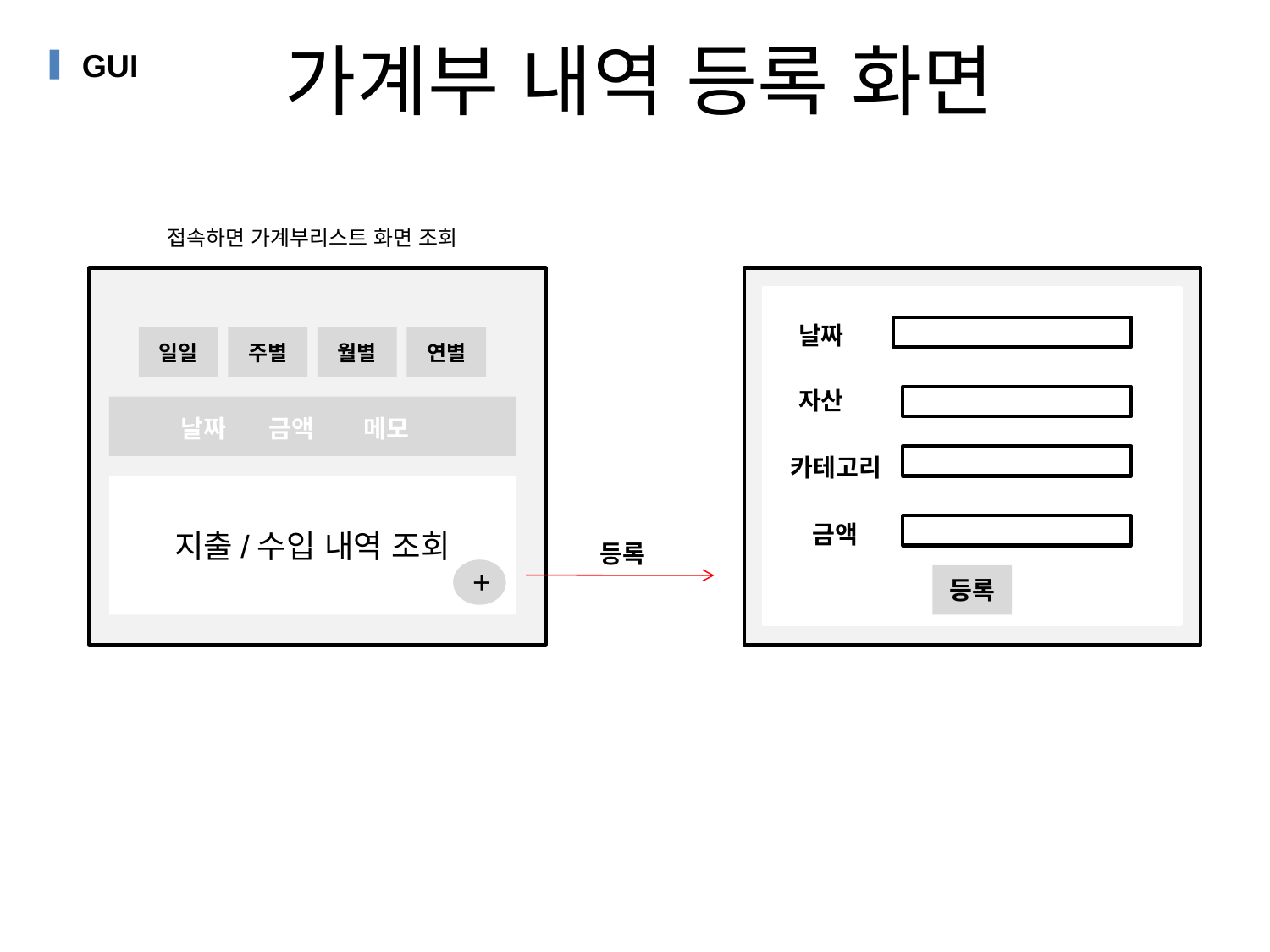

가계부 내역 등록 화면
GUI

접속하면 가계부리스트 화면 조회

날짜

일일
주별
월별
연별
자산

날짜      금액       메모
카테고리

지출/수입 내역 조회
금액

등록
+

등록